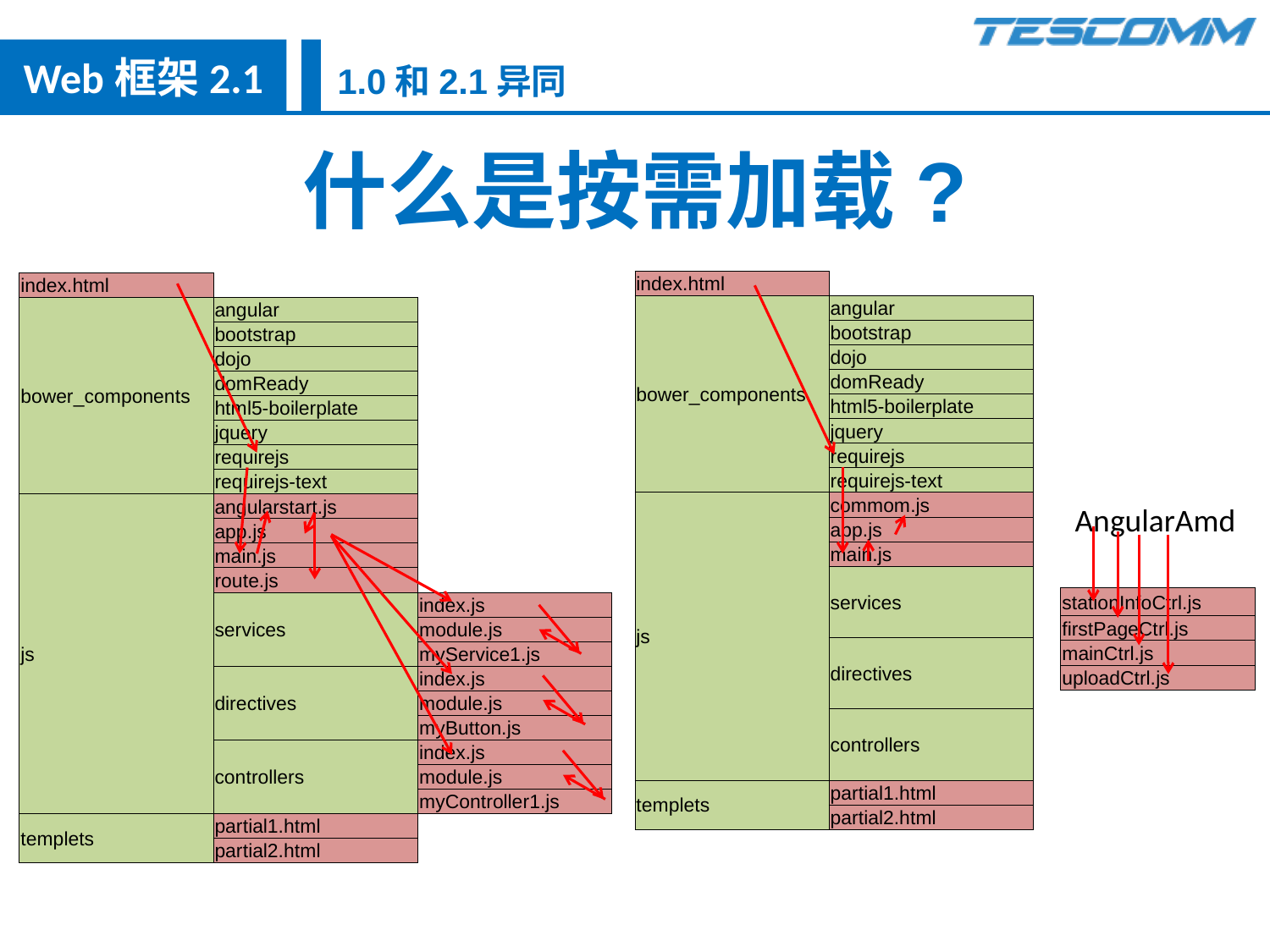

Web框架2.1

1.0和2.1异同
什么是按需加载?
| index.html |  |
| --- | --- |
| bower\_components | angular |
|  | bootstrap |
|  | dojo |
|  | domReady |
|  | html5-boilerplate |
|  | jquery |
|  | requirejs |
|  | requirejs-text |
| js | commom.js |
|  | app.js |
|  | main.js |
|  | services |
|  | directives |
|  | controllers |
| templets | partial1.html |
|  | partial2.html |
| index.html |  |  |
| --- | --- | --- |
| bower\_components | angular |  |
|  | bootstrap |  |
|  | dojo |  |
|  | domReady |  |
|  | html5-boilerplate |  |
|  | jquery |  |
|  | requirejs |  |
|  | requirejs-text |  |
| js | angularstart.js |  |
|  | app.js |  |
|  | main.js |  |
|  | route.js |  |
|  | services | index.js |
|  |  | module.js |
|  |  | myService1.js |
|  | directives | index.js |
|  |  | module.js |
|  |  | myButton.js |
|  | controllers | index.js |
|  |  | module.js |
|  |  | myController1.js |
| templets | partial1.html |  |
|  | partial2.html |  |
AngularAmd
| stationInfoCtrl.js |
| --- |
| firstPageCtrl.js |
| mainCtrl.js |
| uploadCtrl.js |